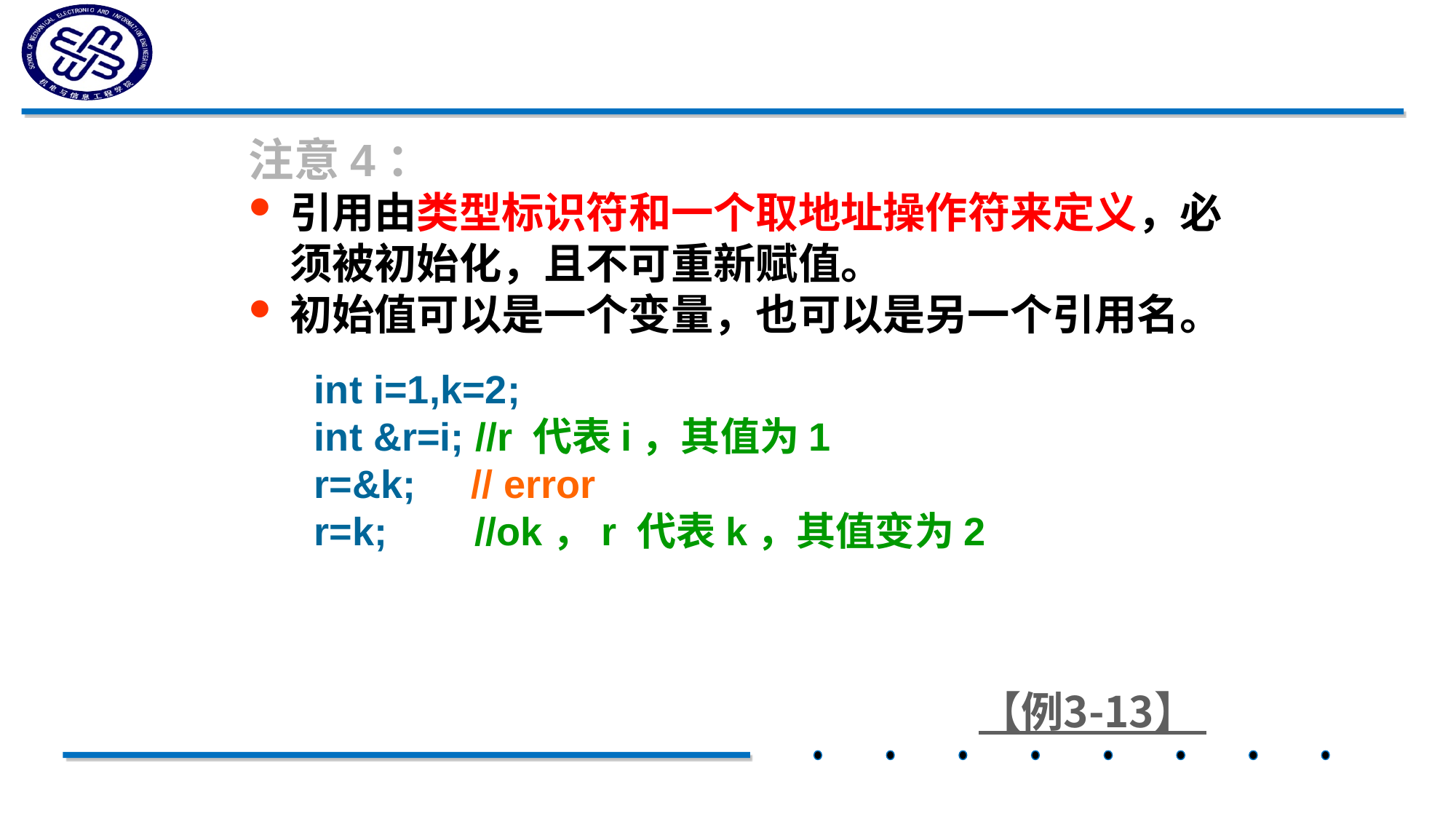

注意4：
引用由类型标识符和一个取地址操作符来定义，必须被初始化，且不可重新赋值。
初始值可以是一个变量，也可以是另一个引用名。

 int i=1,k=2;
 int &r=i; //r 代表i，其值为1
 r=&k;     // error
 r=k;        //ok，r 代表k，其值变为2
【例3-13】